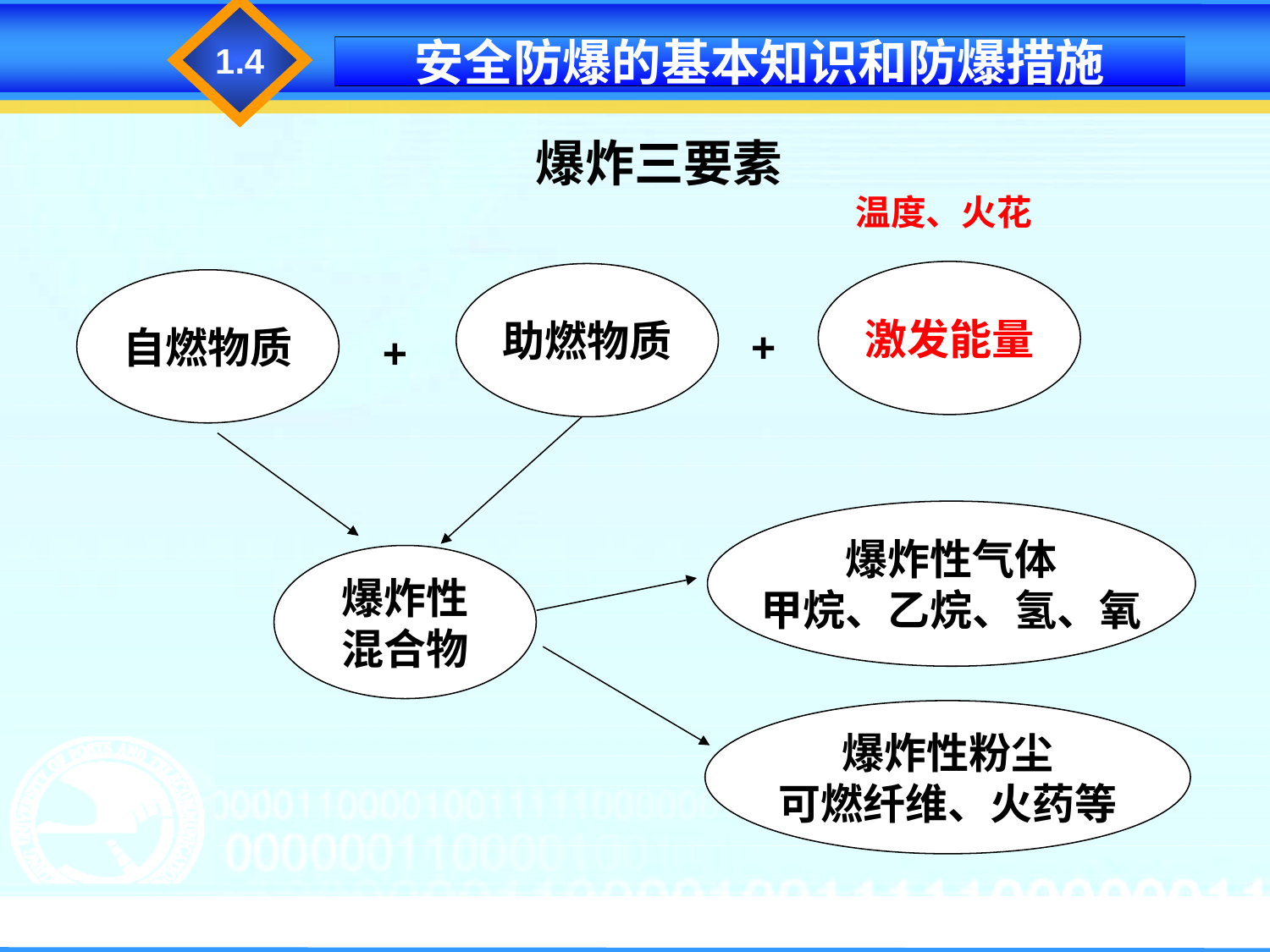

1.1
1.4
安全防爆的基本知识和防爆措施
爆炸三要素
温度、火花
激发能量
助燃物质
自燃物质
  +
  +

爆炸性气体
甲烷、乙烷、氢、氧
爆炸性
混合物

爆炸性粉尘
可燃纤维、火药等